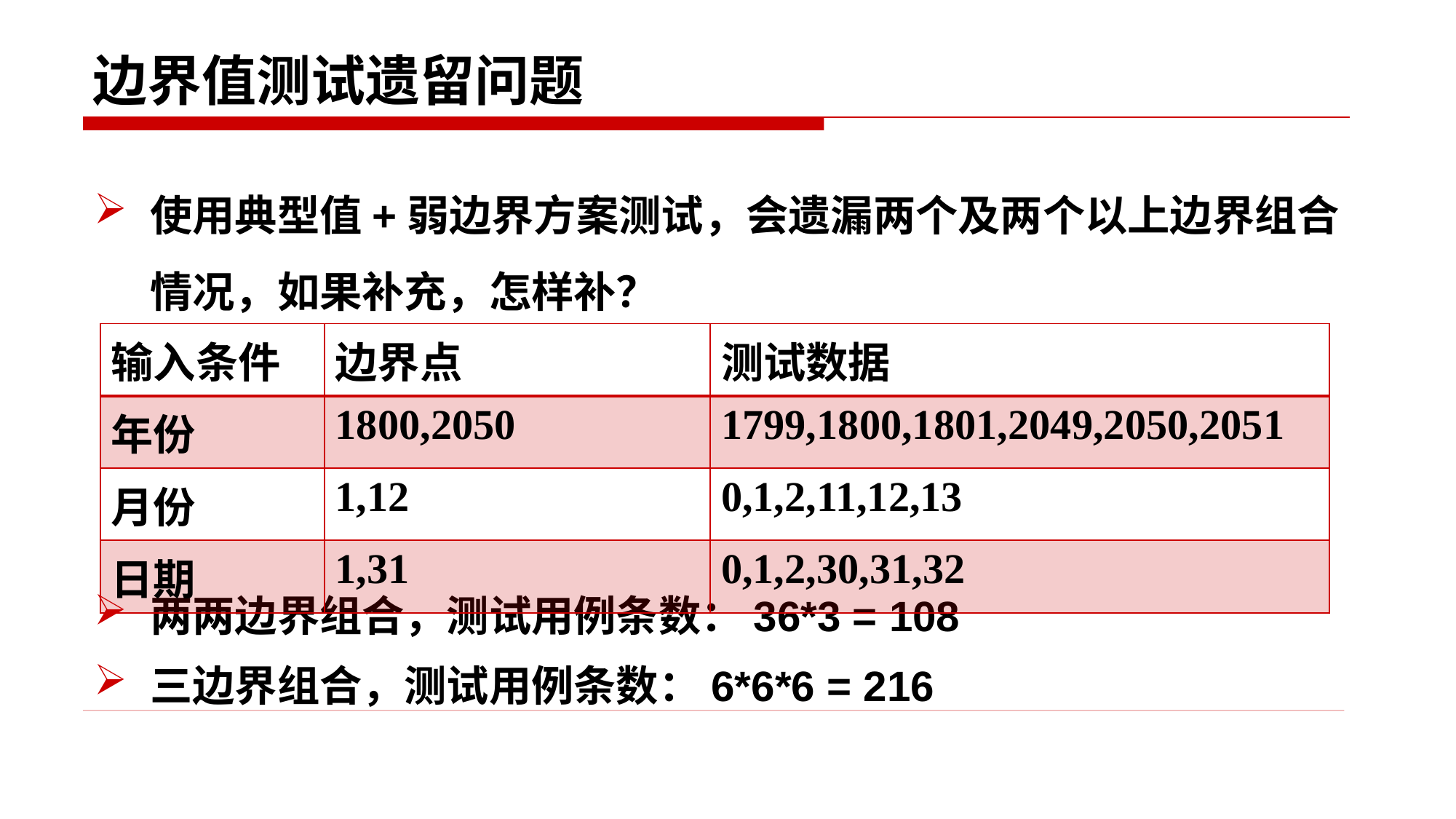

# 边界值测试遗留问题
使用典型值+弱边界方案测试，会遗漏两个及两个以上边界组合情况，如果补充，怎样补？

两两边界组合，测试用例条数：36*3 = 108
三边界组合，测试用例条数：6*6*6 = 216

| 输入条件 | 边界点 | 测试数据 |
| --- | --- | --- |
| 年份 | 1800,2050 | 1799,1800,1801,2049,2050,2051 |
| 月份 | 1,12 | 0,1,2,11,12,13 |
| 日期 | 1,31 | 0,1,2,30,31,32 |